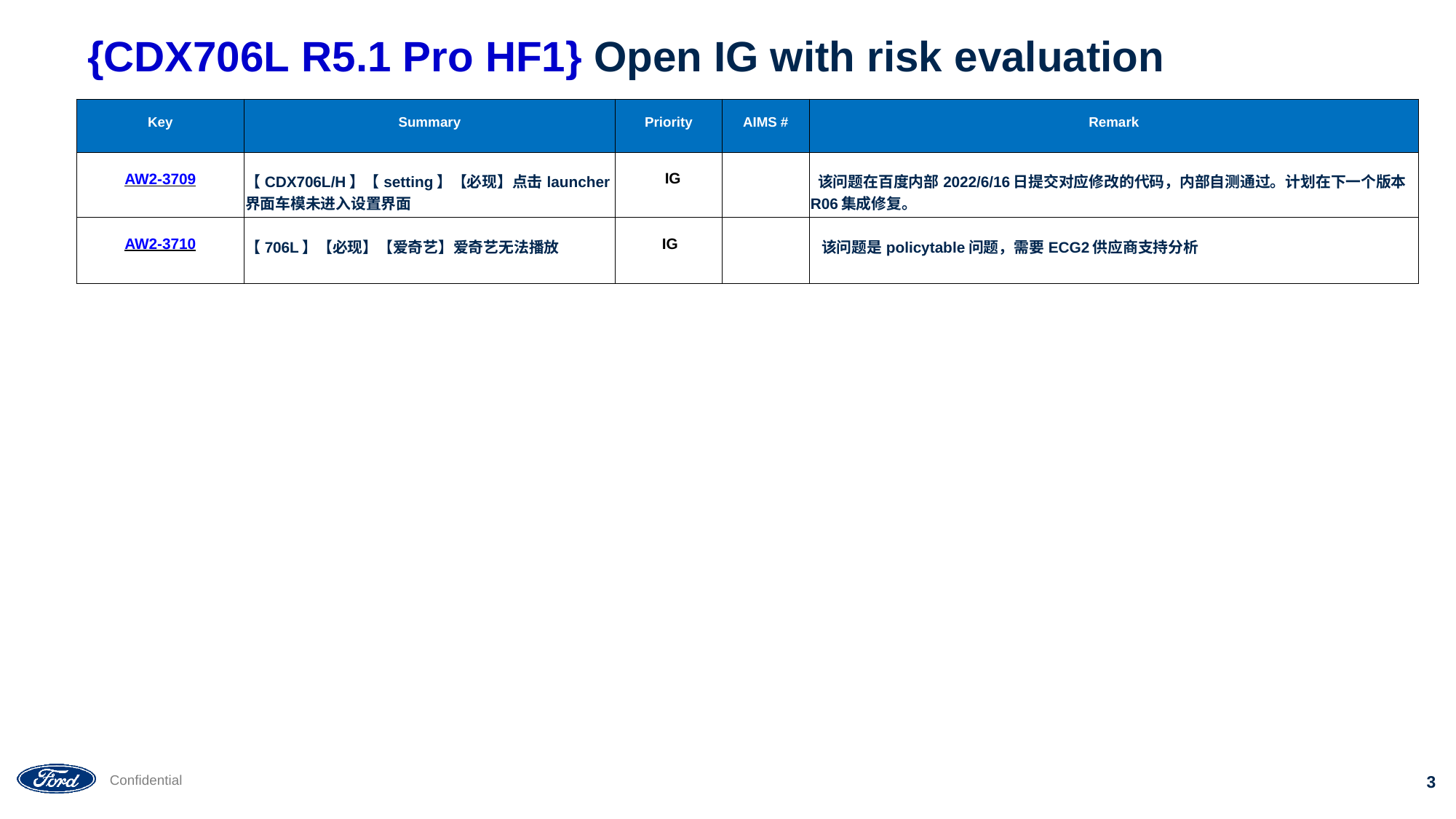

# {CDX706L R5.1 Pro HF1} Open IG with risk evaluation
| Key | Summary | Priority | AIMS # | Remark |
| --- | --- | --- | --- | --- |
| AW2-3709 | 【CDX706L/H】【setting】【必现】点击launcher界面车模未进入设置界面 | IG |  | 该问题在百度内部2022/6/16日提交对应修改的代码，内部自测通过。计划在下一个版本R06集成修复。 |
| AW2-3710 | 【706L】【必现】【爱奇艺】爱奇艺无法播放 | IG |  | 该问题是policytable问题，需要ECG2供应商支持分析 |